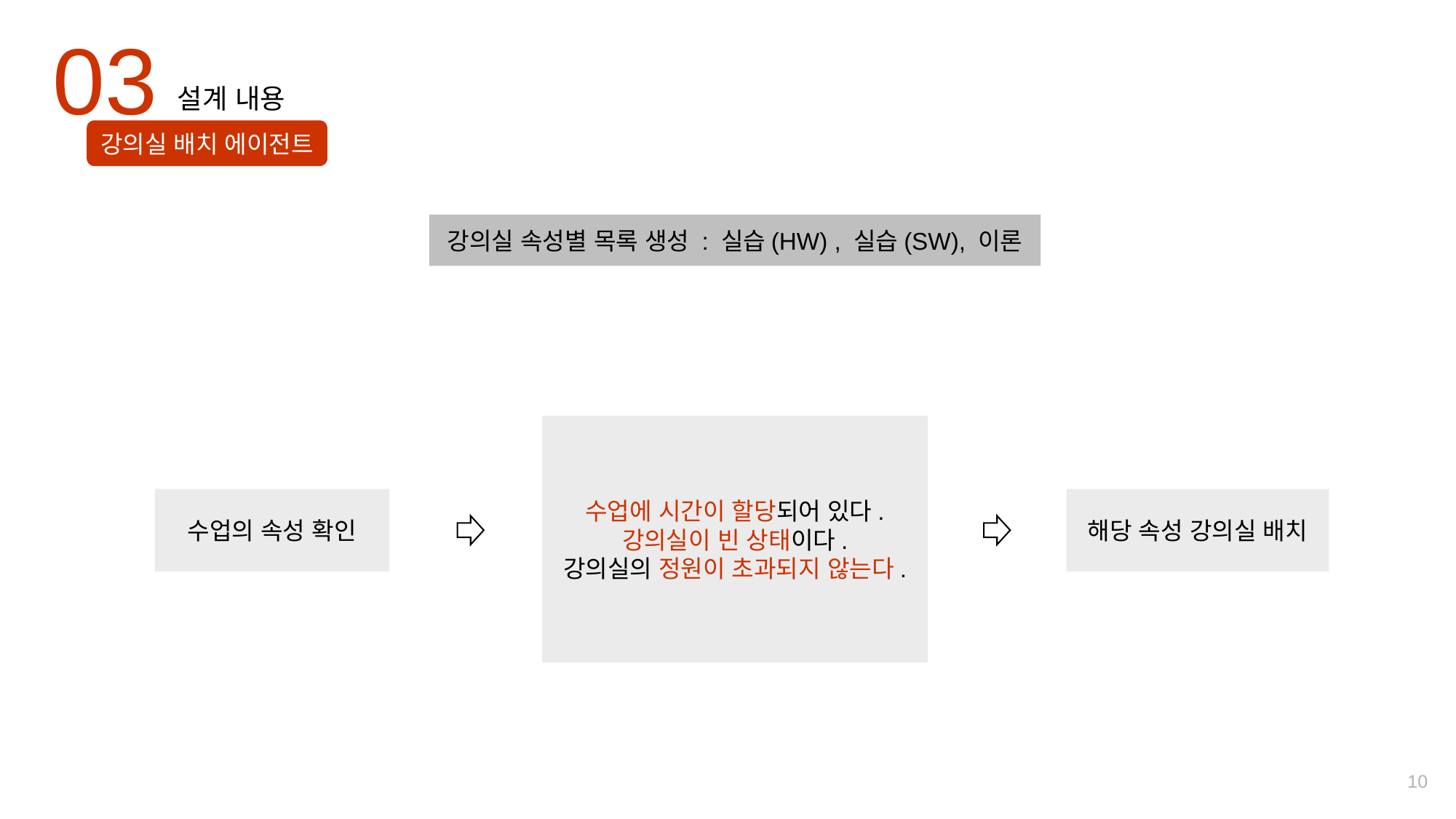

03
설계 내용
강의실 배치 에이전트
강의실 속성별 목록 생성 : 실습(HW) , 실습(SW), 이론
수업에 시간이 할당되어 있다.
강의실이 빈 상태이다.
강의실의 정원이 초과되지 않는다.
수업의 속성 확인
해당 속성 강의실 배치

10